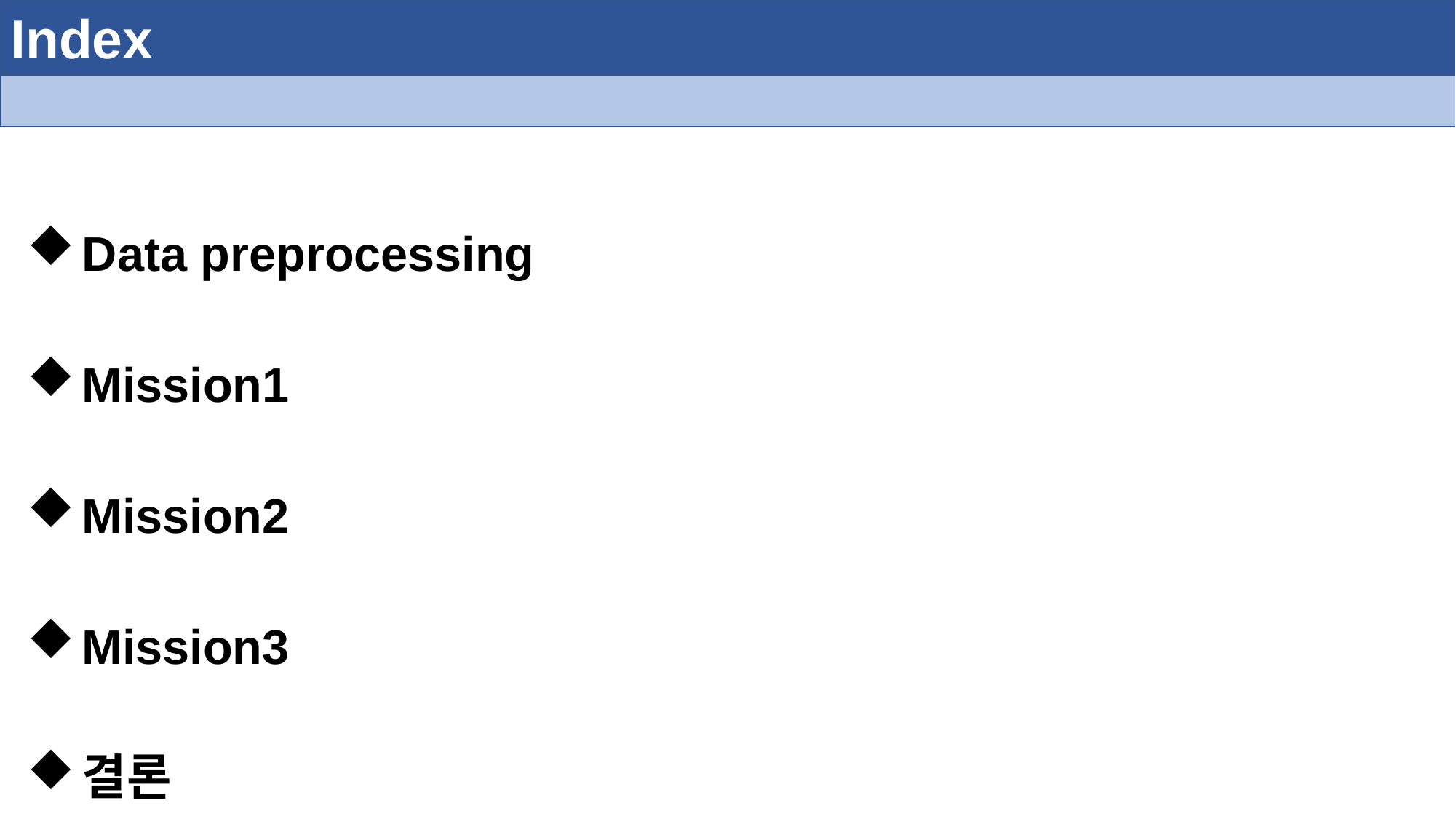

Index

Data preprocessing
Mission1
Mission2
Mission3
결론